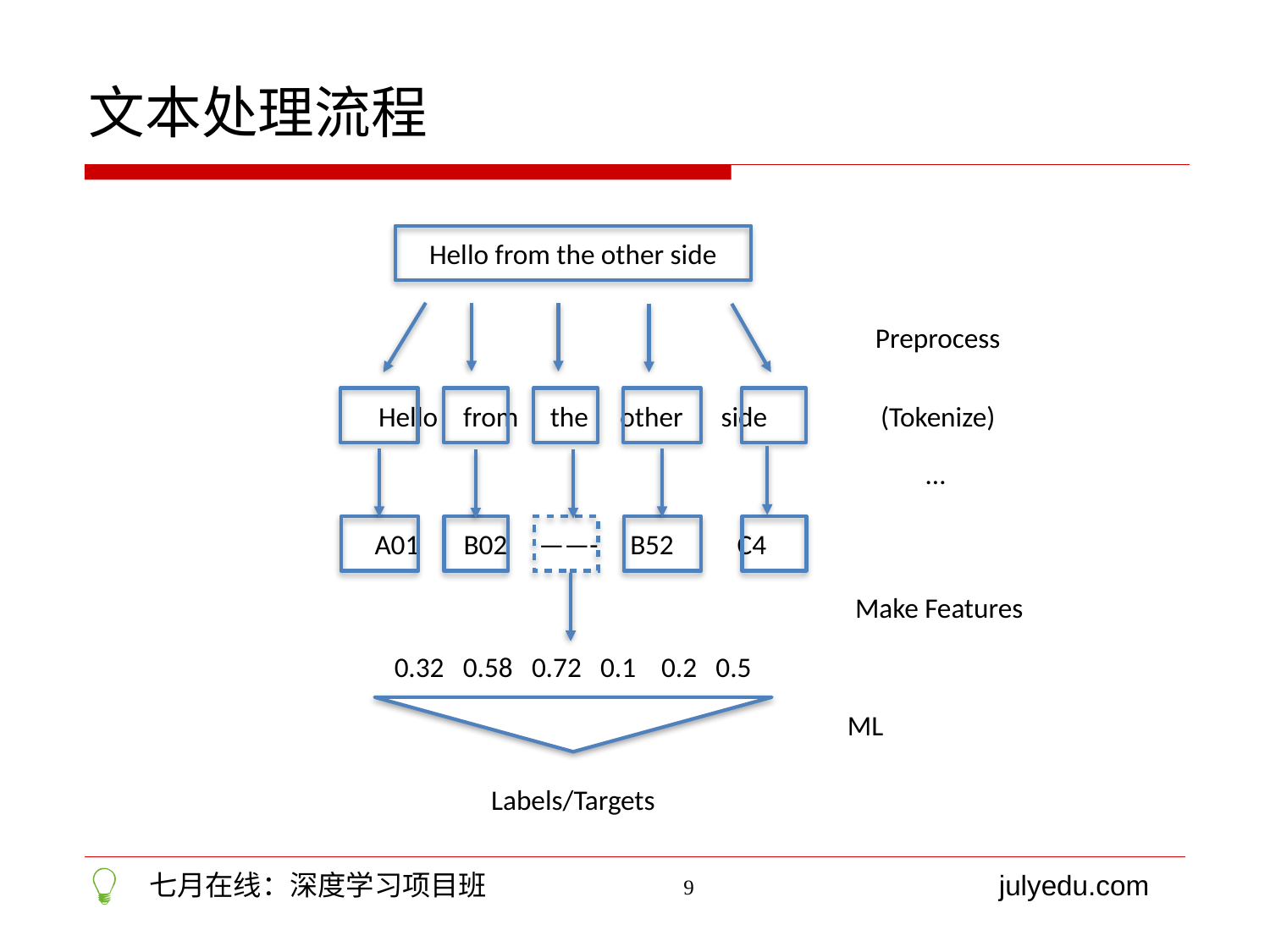

文本处理流程

Hello from the other side

Preprocess

Hello    from     the     other      side
(Tokenize)

…

A01       B02     ——-     B52          C4

Make Features
0.32   0.58   0.72   0.1    0.2   0.5

ML
Labels/Targets
9